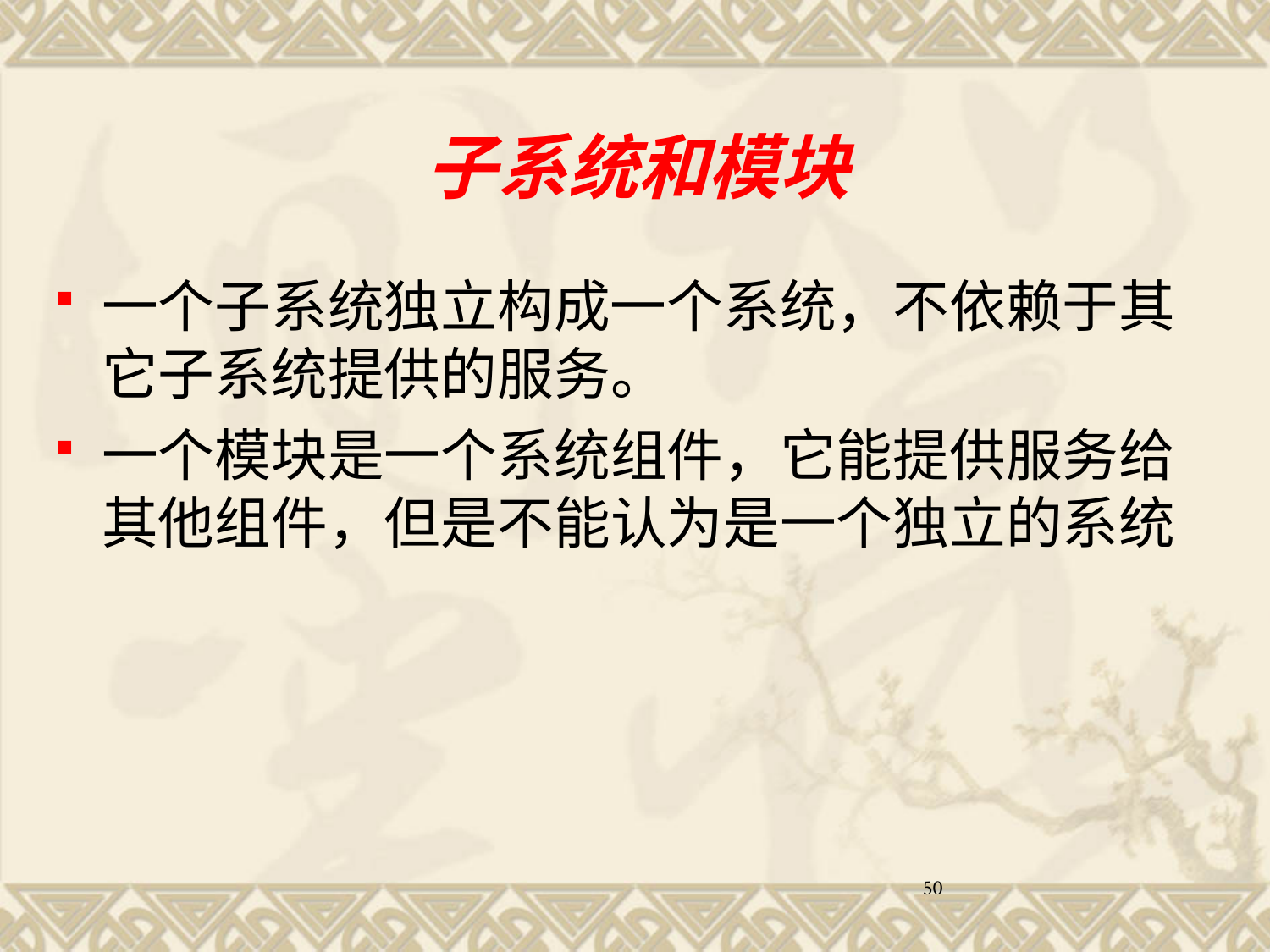

子系统和模块
一个子系统独立构成一个系统，不依赖于其它子系统提供的服务。
一个模块是一个系统组件，它能提供服务给其他组件，但是不能认为是一个独立的系统
50